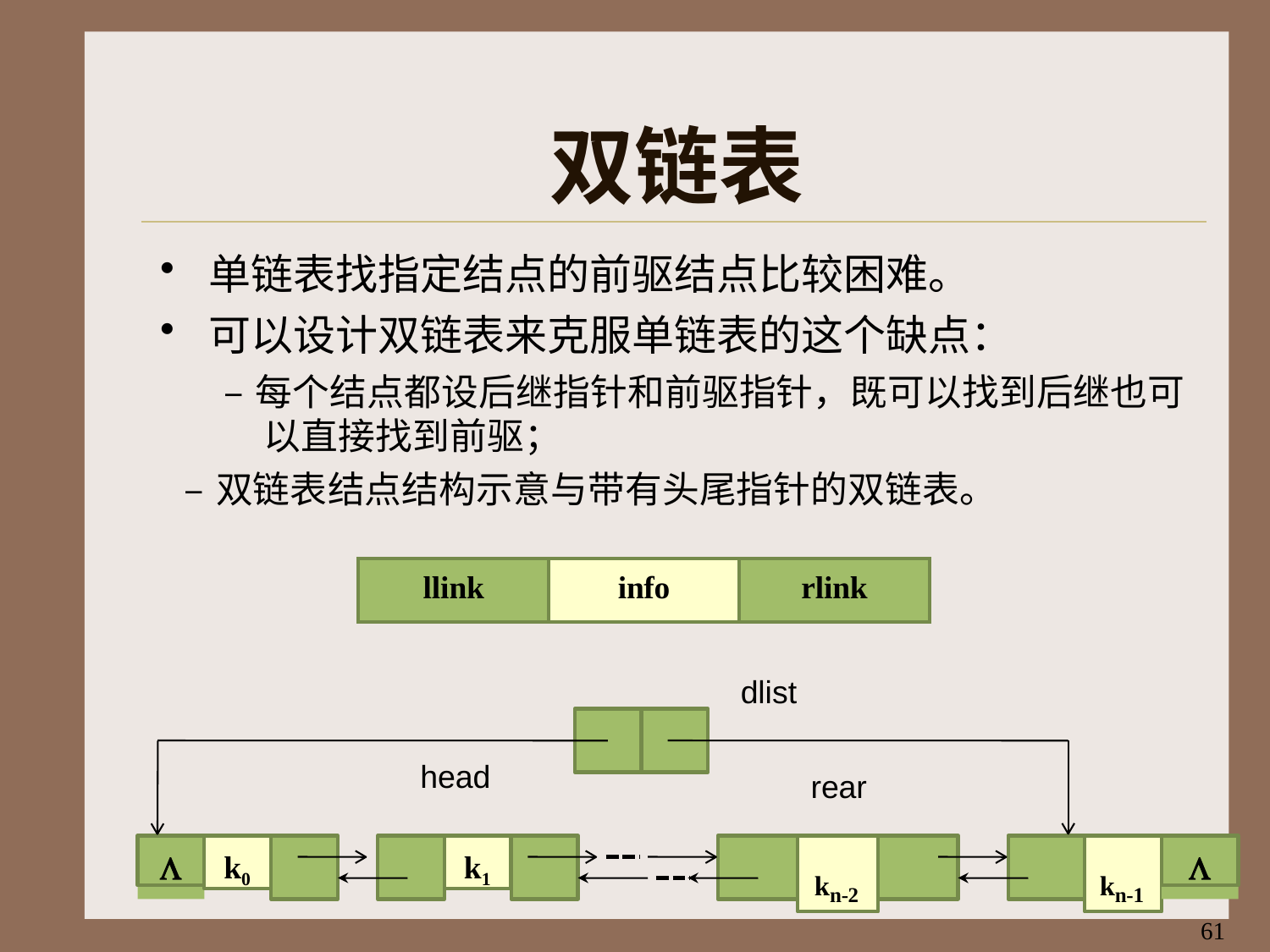

# 双链表

单链表找指定结点的前驱结点比较困难。
可以设计双链表来克服单链表的这个缺点：
–每个结点都设后继指针和前驱指针，既可以找到后继也可 以直接找到前驱；
–双链表结点结构示意与带有头尾指针的双链表。
| llink | info | rlink |
| --- | --- | --- |
dlist

head
rear

Λ
k0

k1

kn-2

kn-1

Λ

61